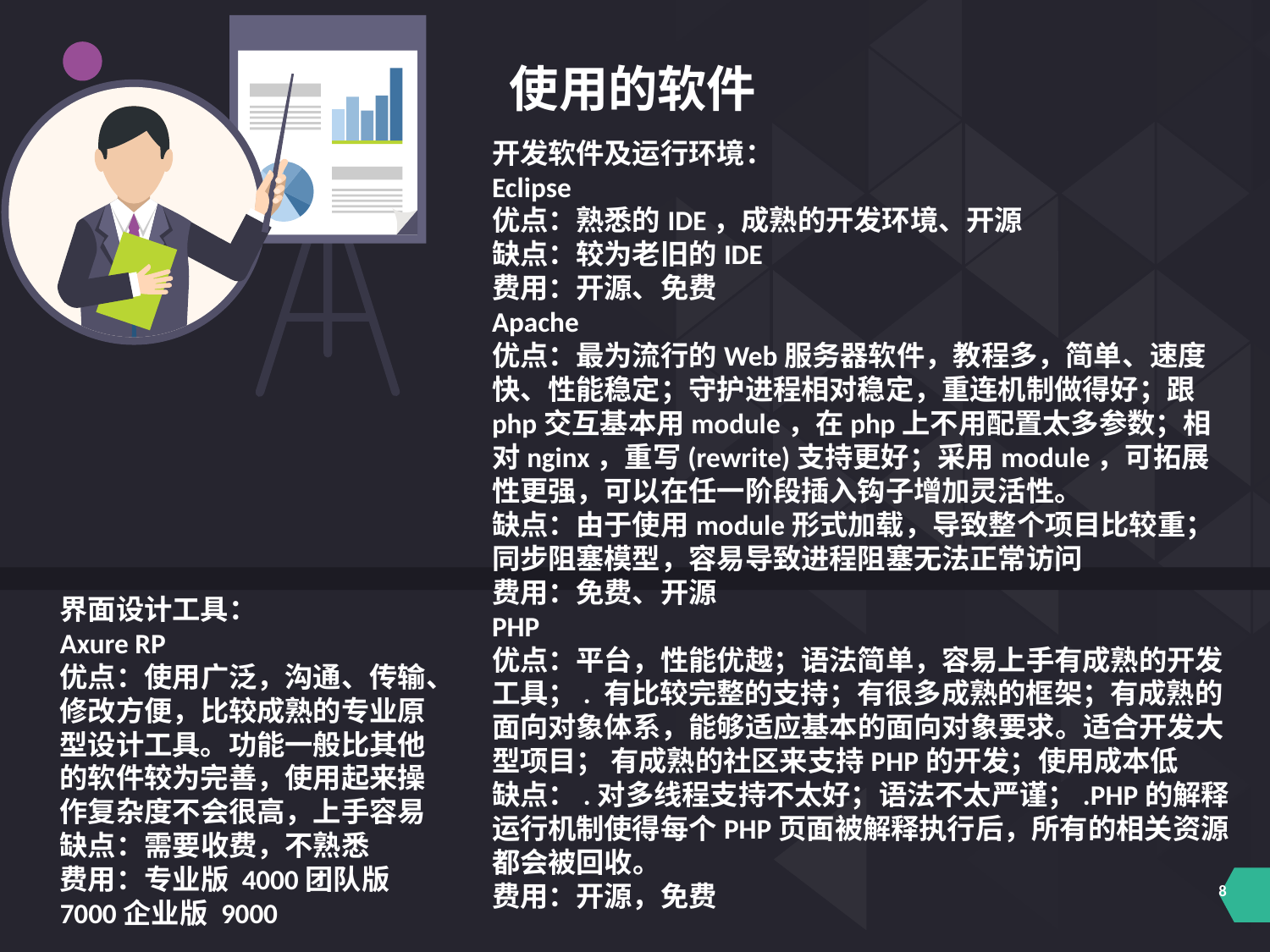

使用的软件

开发软件及运行环境：
Eclipse
优点：熟悉的IDE，成熟的开发环境、开源
缺点：较为老旧的IDE
费用：开源、免费
Apache
优点：最为流行的Web服务器软件，教程多，简单、速度快、性能稳定；守护进程相对稳定，重连机制做得好；跟php交互基本用module，在php上不用配置太多参数；相对nginx，重写(rewrite)支持更好；采用module，可拓展性更强，可以在任一阶段插入钩子增加灵活性。
缺点：由于使用module形式加载，导致整个项目比较重；同步阻塞模型，容易导致进程阻塞无法正常访问
费用：免费、开源
PHP
优点：平台，性能优越；语法简单，容易上手有成熟的开发工具；. 有比较完整的支持；有很多成熟的框架；有成熟的面向对象体系，能够适应基本的面向对象要求。适合开发大型项目； 有成熟的社区来支持PHP的开发；使用成本低
缺点：.对多线程支持不太好；语法不太严谨；.PHP的解释运行机制使得每个PHP页面被解释执行后，所有的相关资源都会被回收。
费用：开源，免费

界面设计工具：
Axure RP
优点：使用广泛，沟通、传输、修改方便，比较成熟的专业原型设计工具。功能一般比其他的软件较为完善，使用起来操作复杂度不会很高，上手容易
缺点：需要收费，不熟悉
费用：专业版 4000团队版 7000企业版 9000